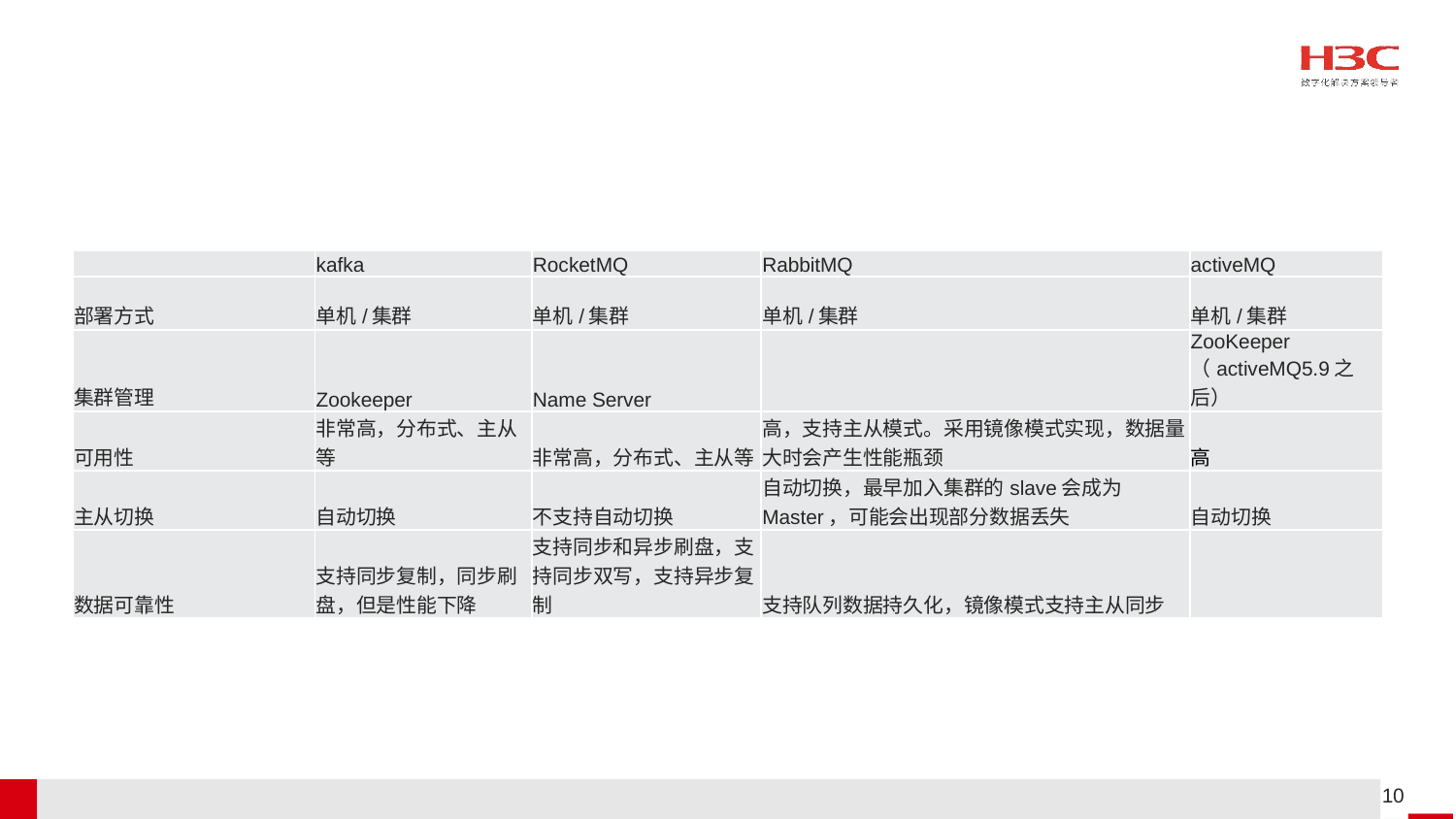

|  | kafka | RocketMQ | RabbitMQ | activeMQ |
| --- | --- | --- | --- | --- |
| 部署方式 | 单机/集群 | 单机/集群 | 单机/集群 | 单机/集群 |
| 集群管理 | Zookeeper | Name Server |  | ZooKeeper （activeMQ5.9之后） |
| 可用性 | 非常高，分布式、主从等 | 非常高，分布式、主从等 | 高，支持主从模式。采用镜像模式实现，数据量大时会产生性能瓶颈 | 高 |
| 主从切换 | 自动切换 | 不支持自动切换 | 自动切换，最早加入集群的slave会成为Master，可能会出现部分数据丢失 | 自动切换 |
| 数据可靠性 | 支持同步复制，同步刷盘，但是性能下降 | 支持同步和异步刷盘，支持同步双写，支持异步复制 | 支持队列数据持久化，镜像模式支持主从同步 |  |